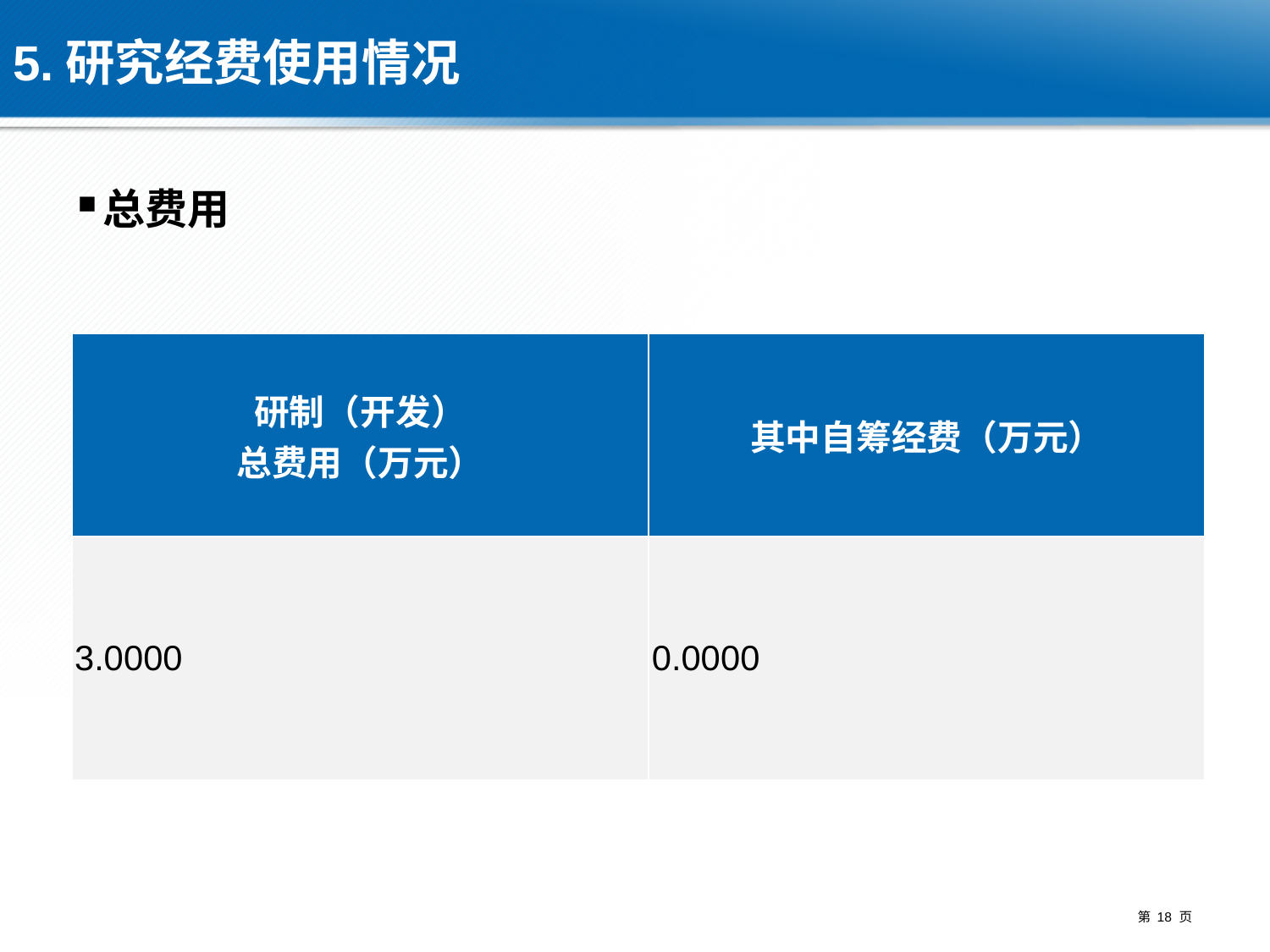

# 5.研究经费使用情况
总费用
| 研制（开发） 总费用（万元） | 其中自筹经费（万元） |
| --- | --- |
| 3.0000 | 0.0000 |
第 18 页